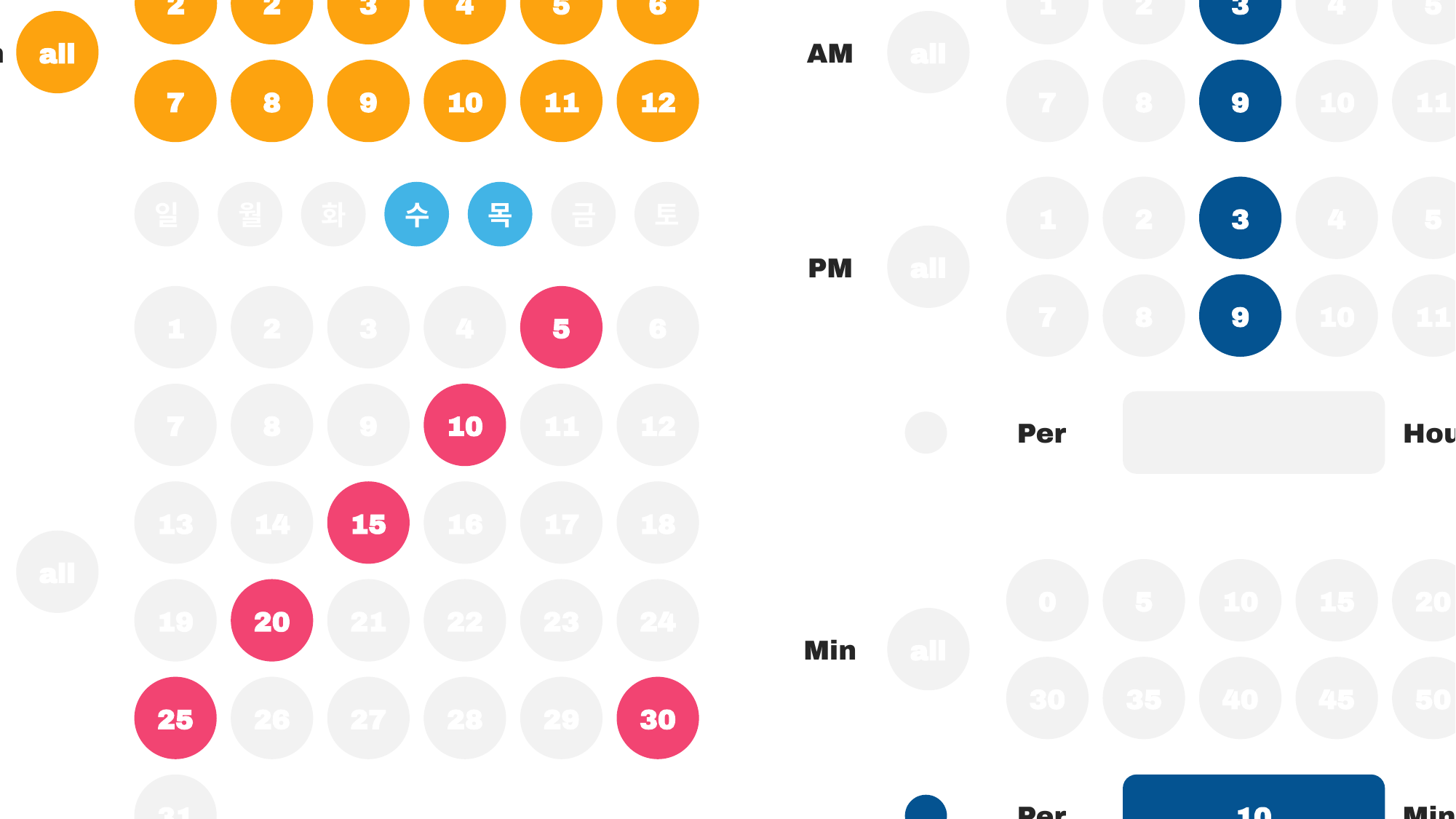

2
2
3
4
5
6
1
2
3
4
5
6
7
8
9
10
11
12
all
all
Month
AM
7
8
9
10
11
12
1
2
3
4
5
6
7
8
9
10
11
12
일
월
화
수
목
금
토
week
all
PM
1
2
3
4
5
6
7
8
9
10
11
12
13
14
15
16
17
18
19
20
21
22
23
24
25
26
27
28
29
30
31

Per
Hour

all
Date
0
5
10
15
20
25
30
35
40
45
50
55
all
Min
10
Per
Minute